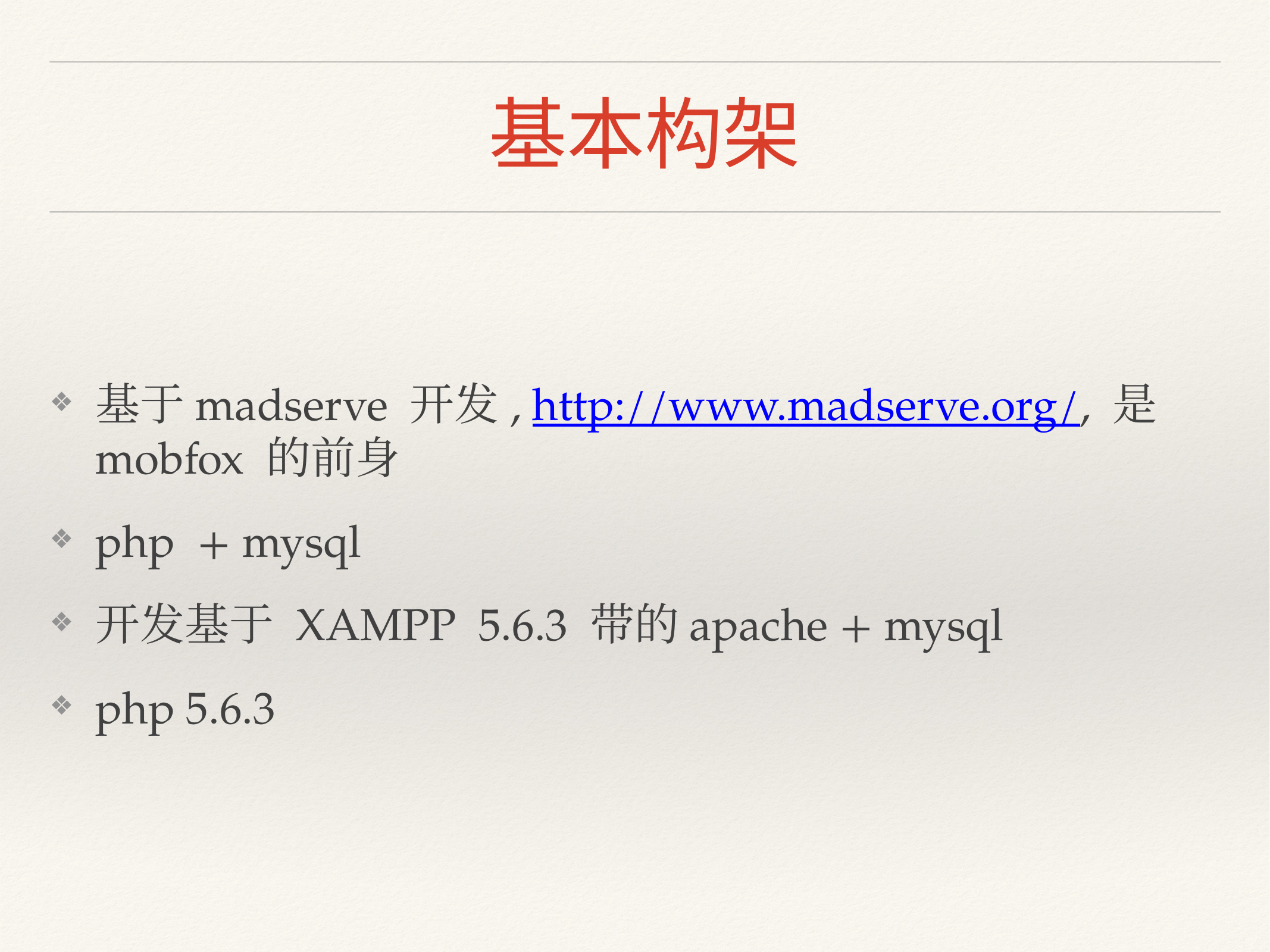

# 基本构架
基于madserve 开发, http://www.madserve.org/, 是mobfox 的前身
php  + mysql
开发基于 XAMPP  5.6.3 带的apache + mysql
php 5.6.3